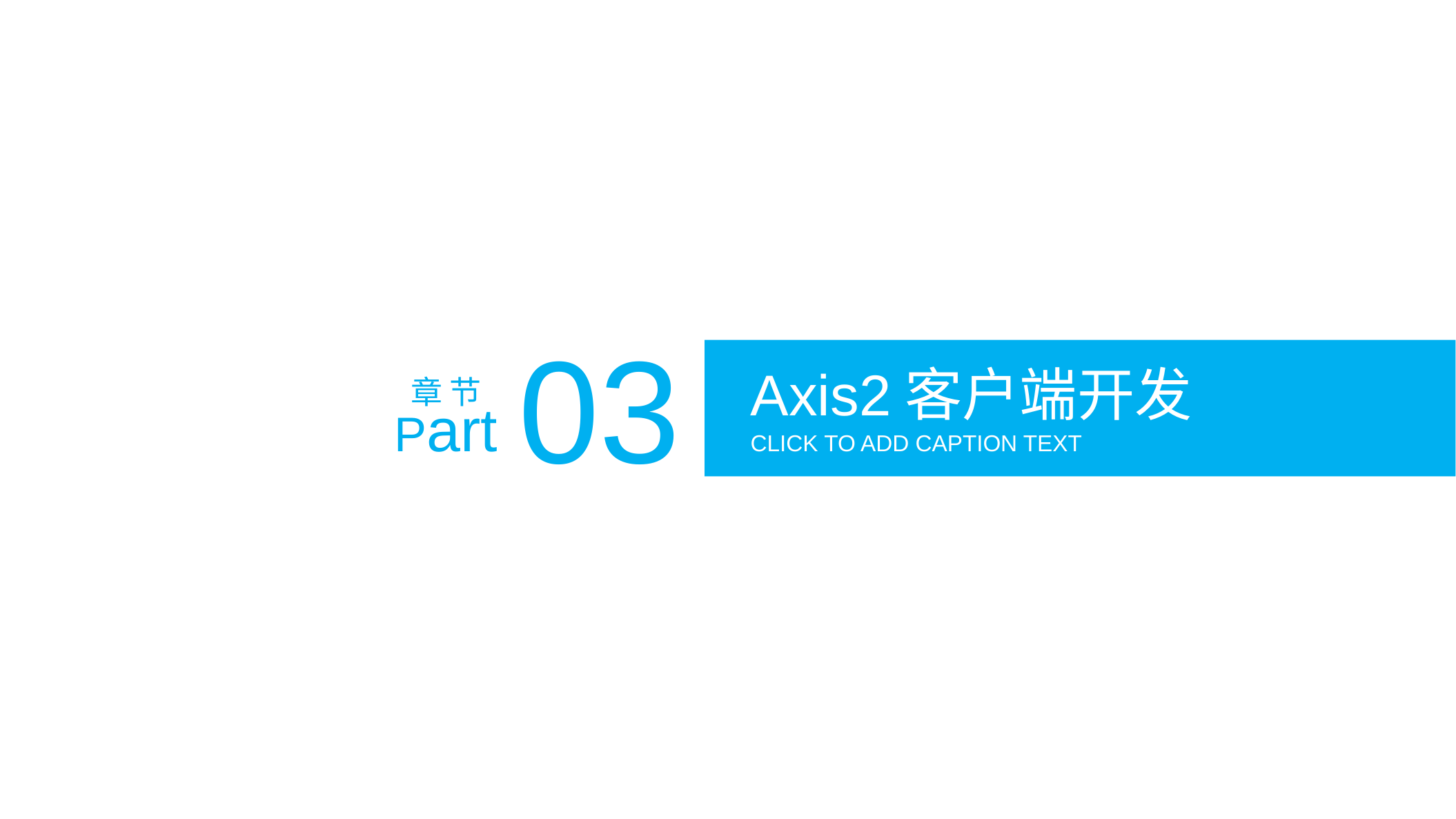

03

Axis2客户端开发
章 节
Part
CLICK TO ADD CAPTION TEXT